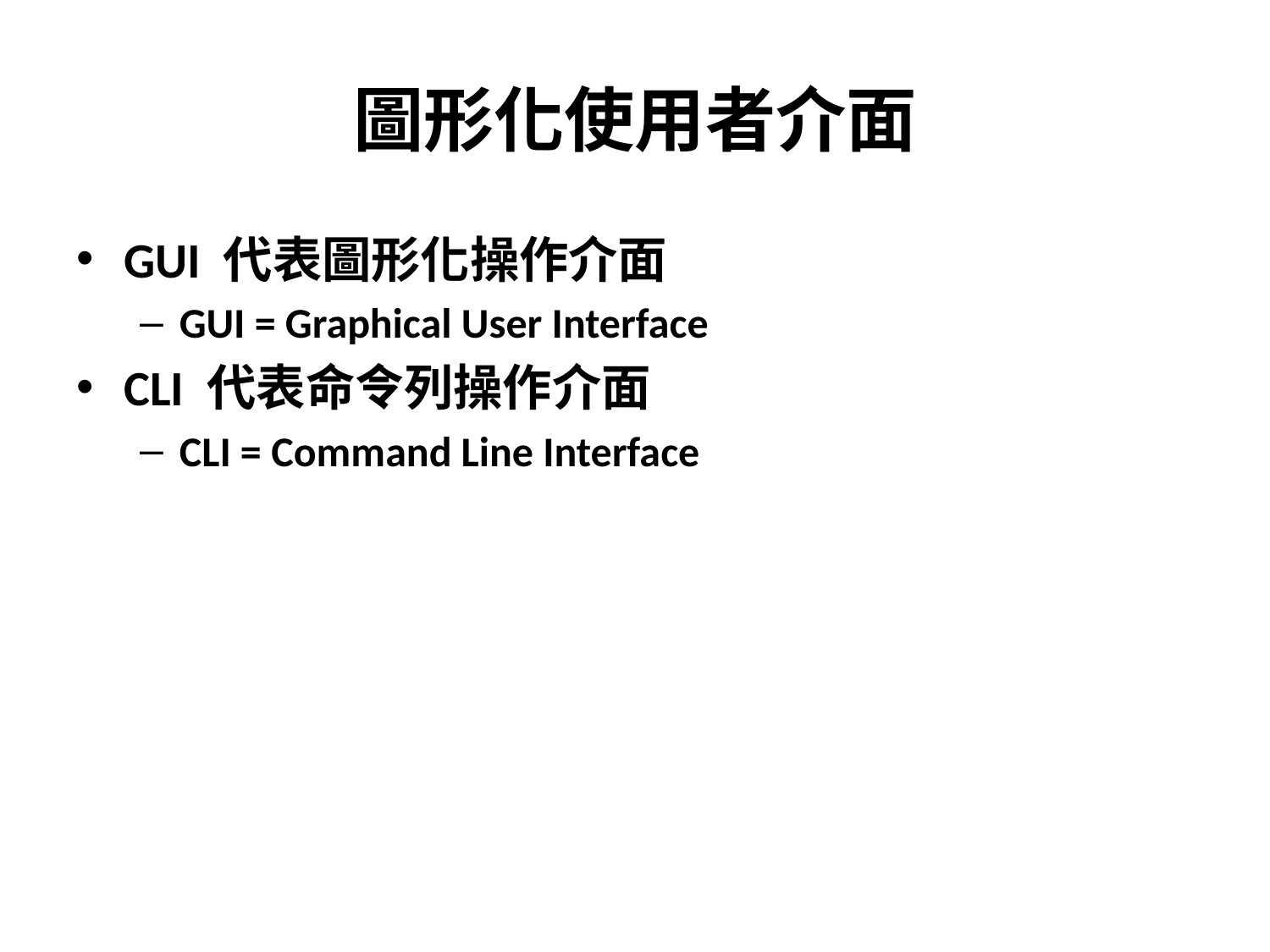

# 圖形化使用者介面
GUI 代表圖形化操作介面
GUI = Graphical User Interface
CLI 代表命令列操作介面
CLI = Command Line Interface